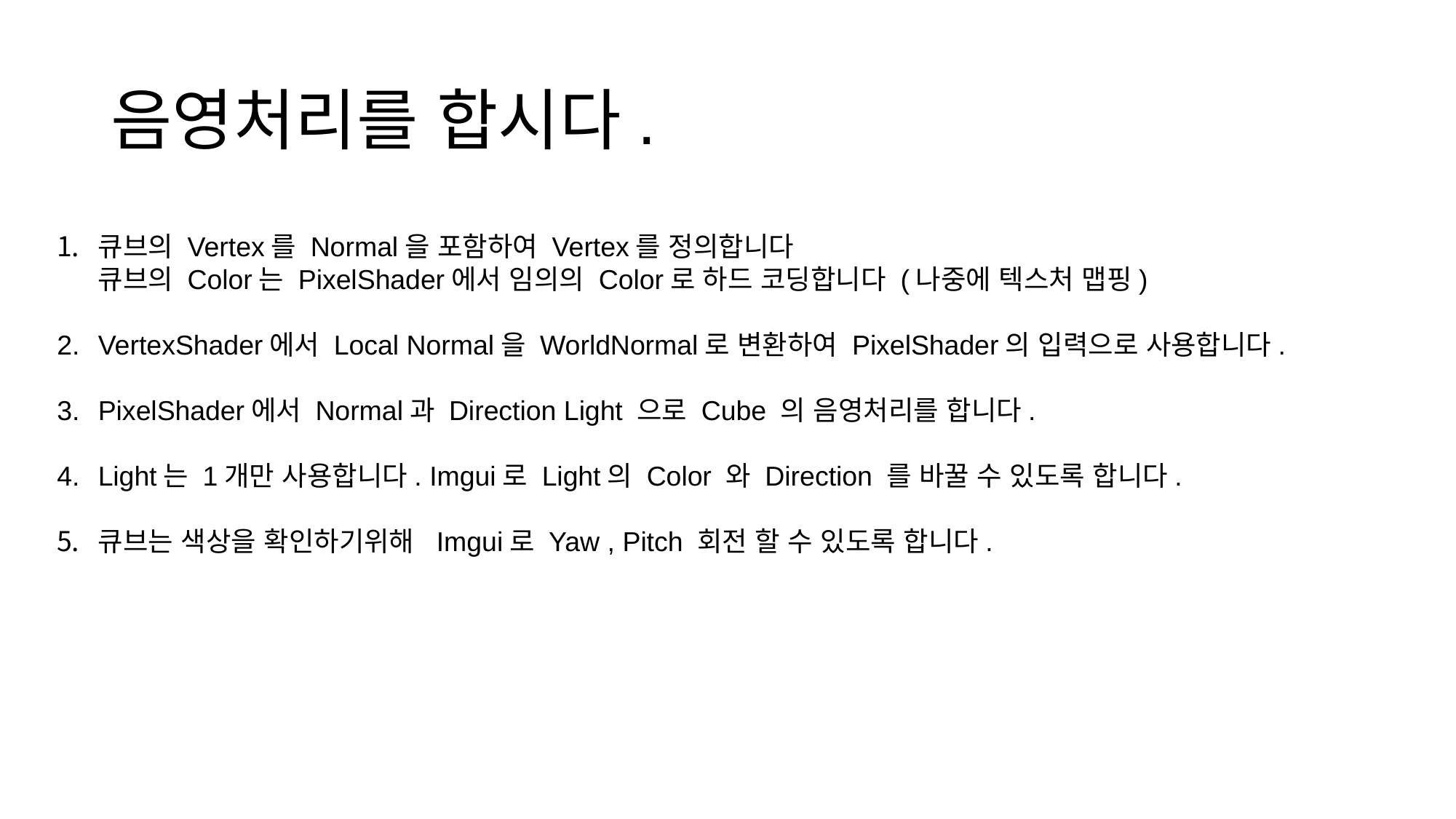

# 음영처리를 합시다.
큐브의 Vertex를 Normal을 포함하여 Vertex를 정의합니다
큐브의 Color는 PixelShader에서 임의의 Color로 하드 코딩합니다 (나중에 텍스처 맵핑)

VertexShader에서 Local Normal을 WorldNormal로 변환하여 PixelShader의 입력으로 사용합니다.
PixelShader에서 Normal과 Direction Light 으로 Cube 의 음영처리를 합니다.
Light는 1개만 사용합니다. Imgui로 Light의 Color 와 Direction 를 바꿀 수 있도록 합니다.

큐브는 색상을 확인하기위해  Imgui로 Yaw , Pitch 회전 할 수 있도록 합니다.